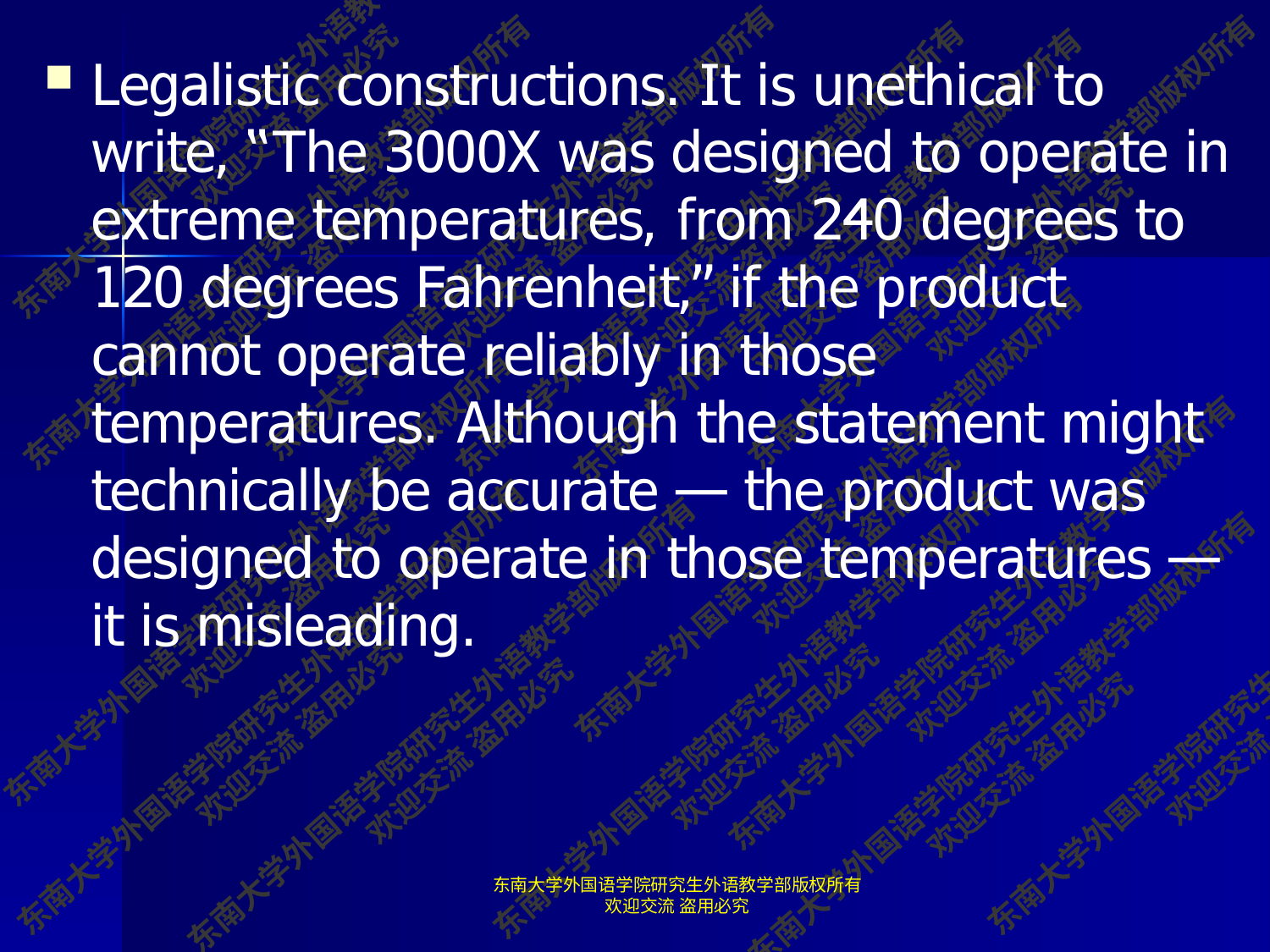

Legalistic constructions. It is unethical to write, “The 3000X was designed to operate in extreme temperatures, from 240 degrees to 120 degrees Fahrenheit,” if the product cannot operate reliably in those temperatures. Although the statement might technically be accurate — the product was designed to operate in those temperatures — it is misleading.
#
东南大学外国语学院研究生外语教学部版权所有 欢迎交流 盗用必究